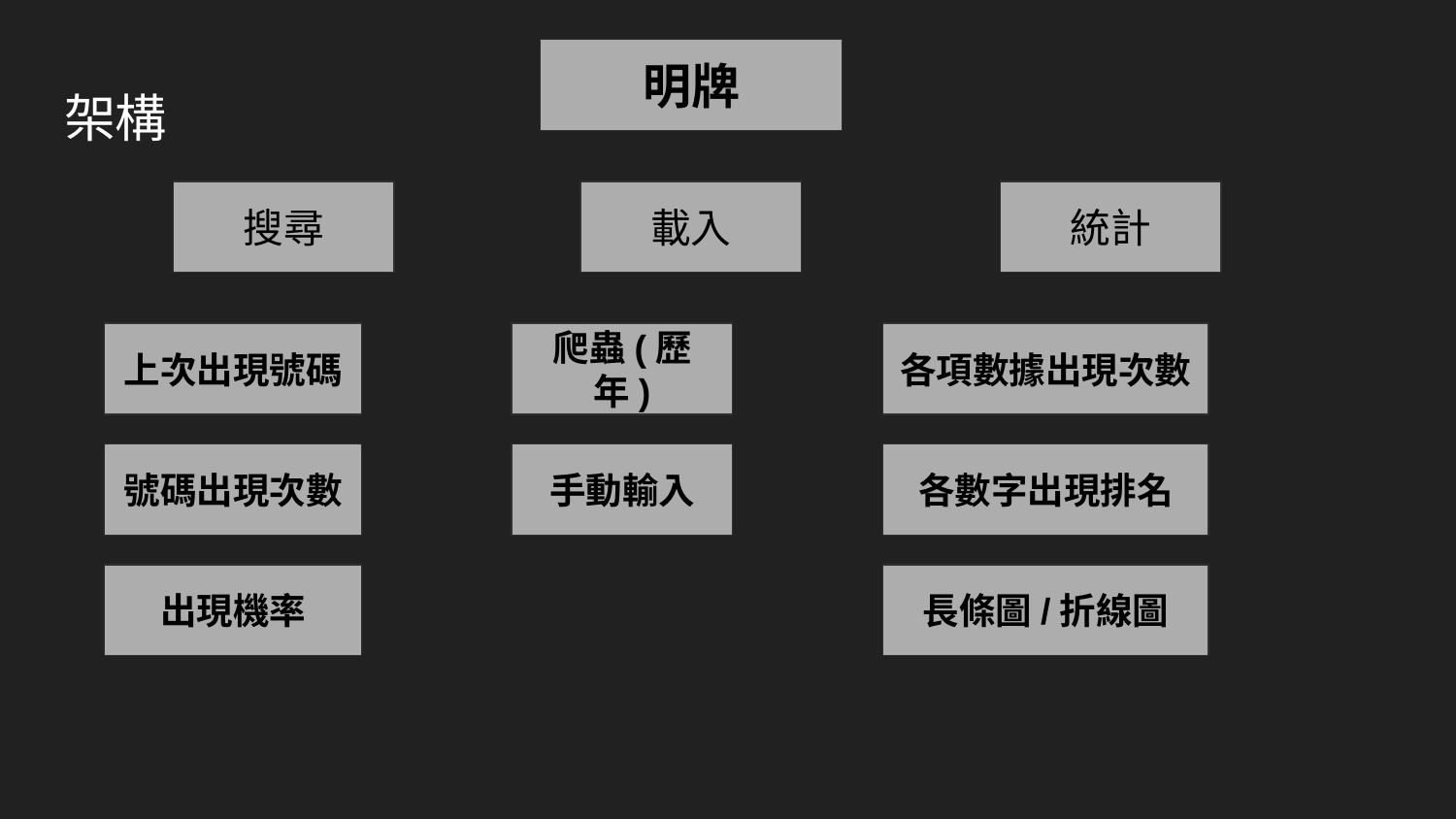

明牌
# 架構
搜尋
載入
統計

上次出現號碼
爬蟲(歷年)
各項數據出現次數
號碼出現次數
手動輸入
各數字出現排名
出現機率
長條圖/折線圖